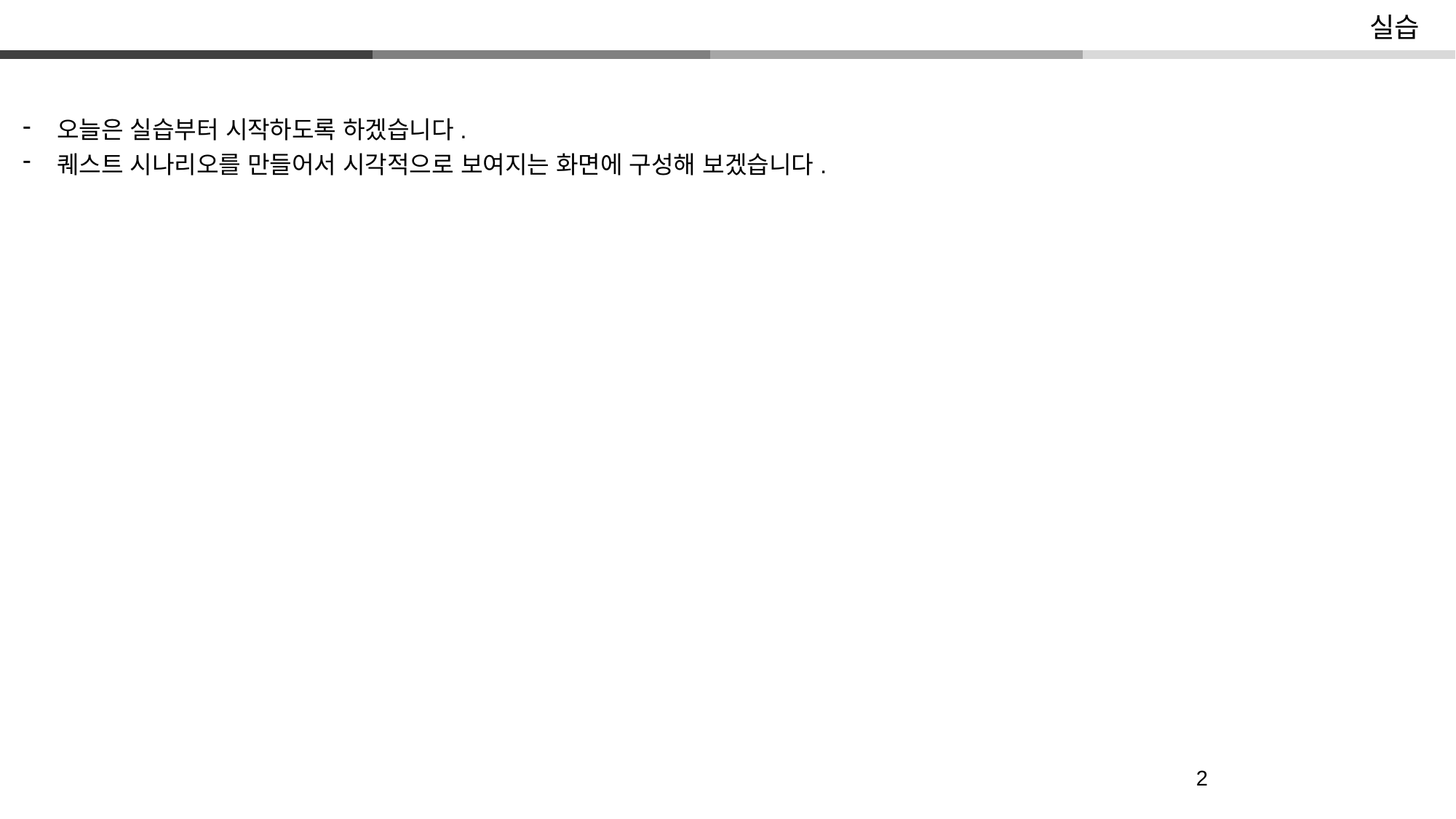

실습
오늘은 실습부터 시작하도록 하겠습니다.
퀘스트 시나리오를 만들어서 시각적으로 보여지는 화면에 구성해 보겠습니다.
2